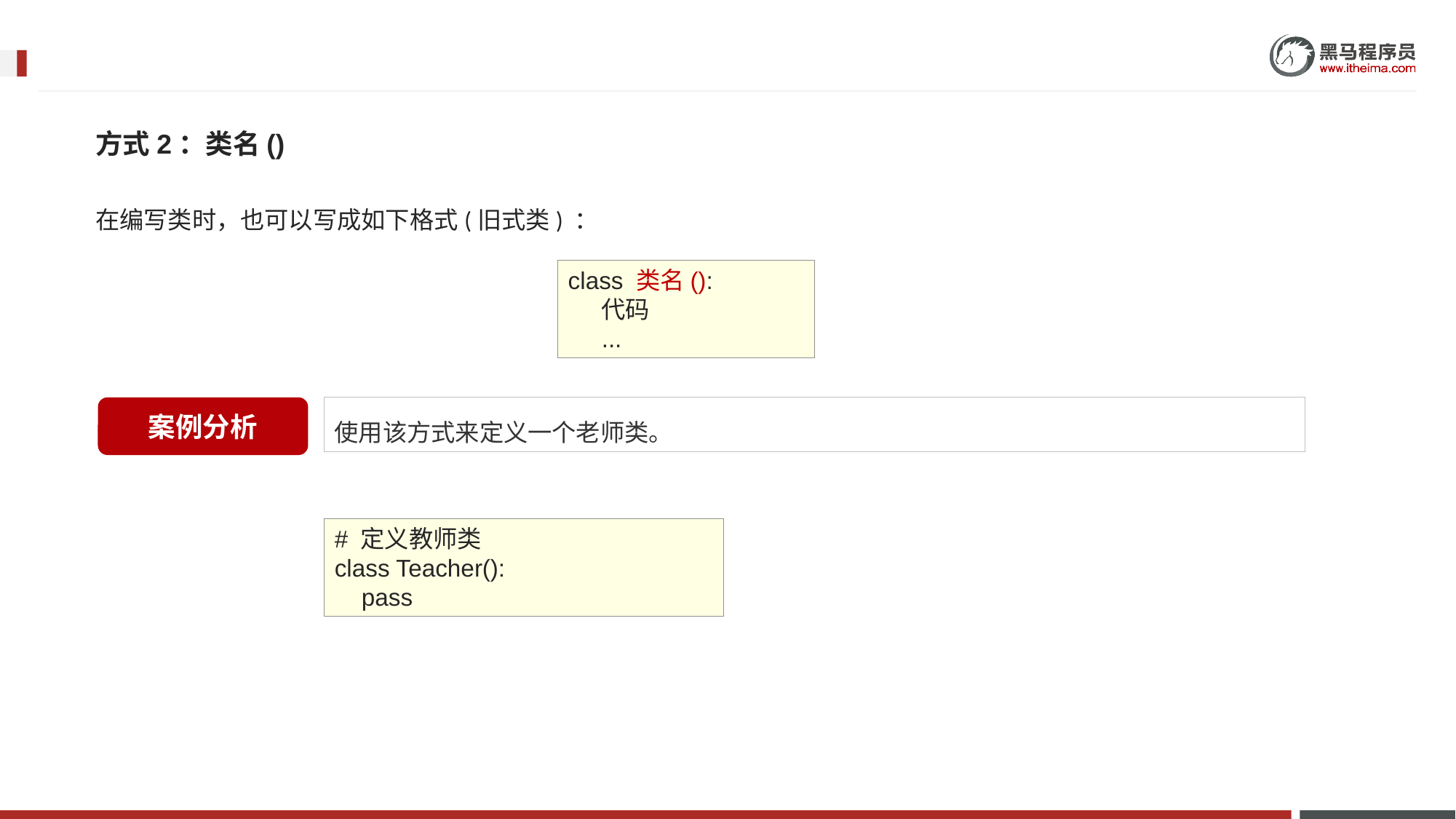

方式2：类名()
在编写类时，也可以写成如下格式(旧式类) ：
class 类名():
     代码
     ...
案例分析
使用该方式来定义一个老师类。
# 定义教师类
class Teacher():
    pass